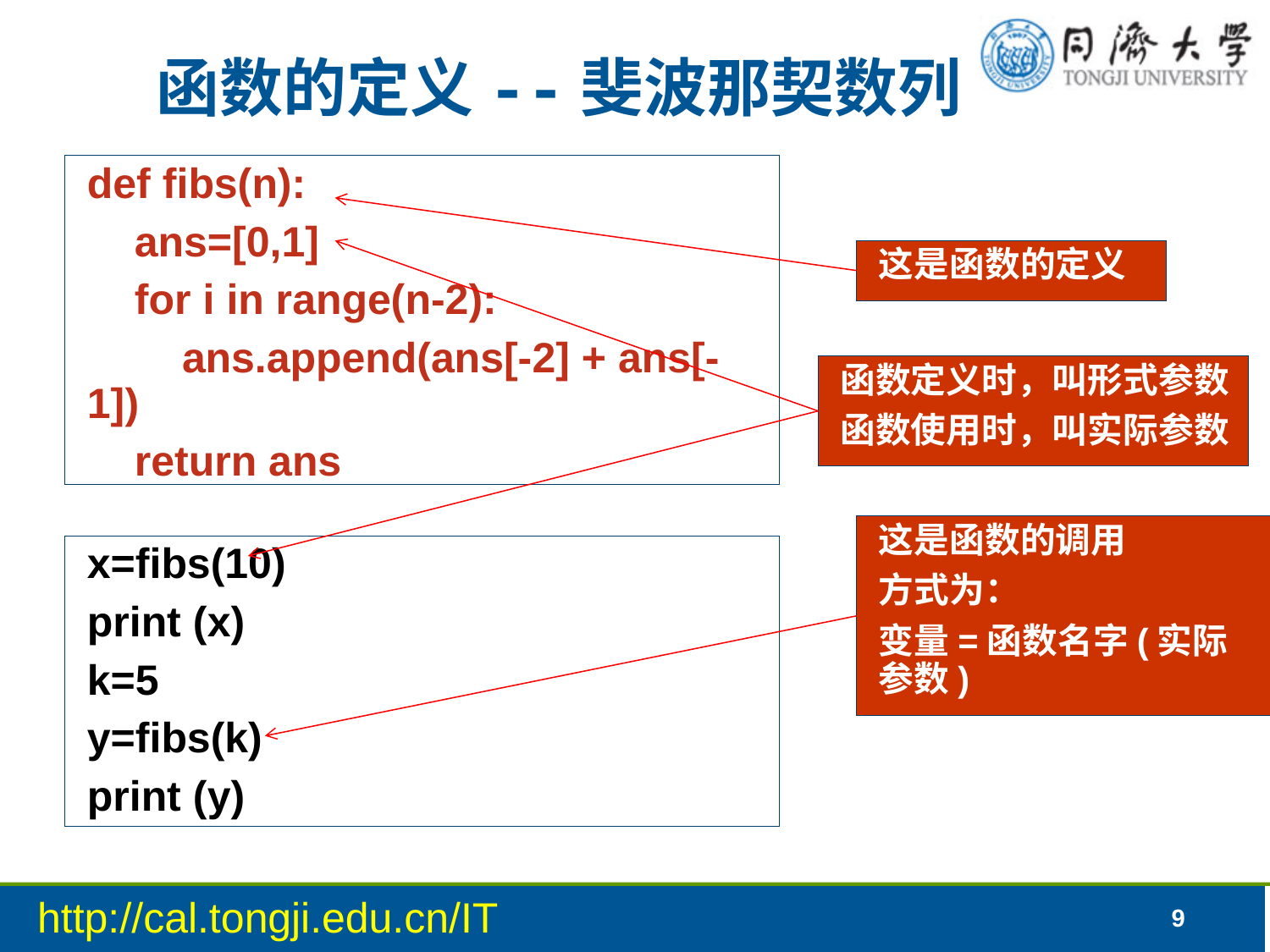

函数的定义--斐波那契数列
def fibs(n):
    ans=[0,1]
    for i in range(n-2):
        ans.append(ans[-2] + ans[-1])
    return ans
这是函数的定义
函数定义时，叫形式参数
函数使用时，叫实际参数
这是函数的调用
方式为：
变量=函数名字(实际参数)
x=fibs(10)
print (x)
k=5
y=fibs(k)
print (y)